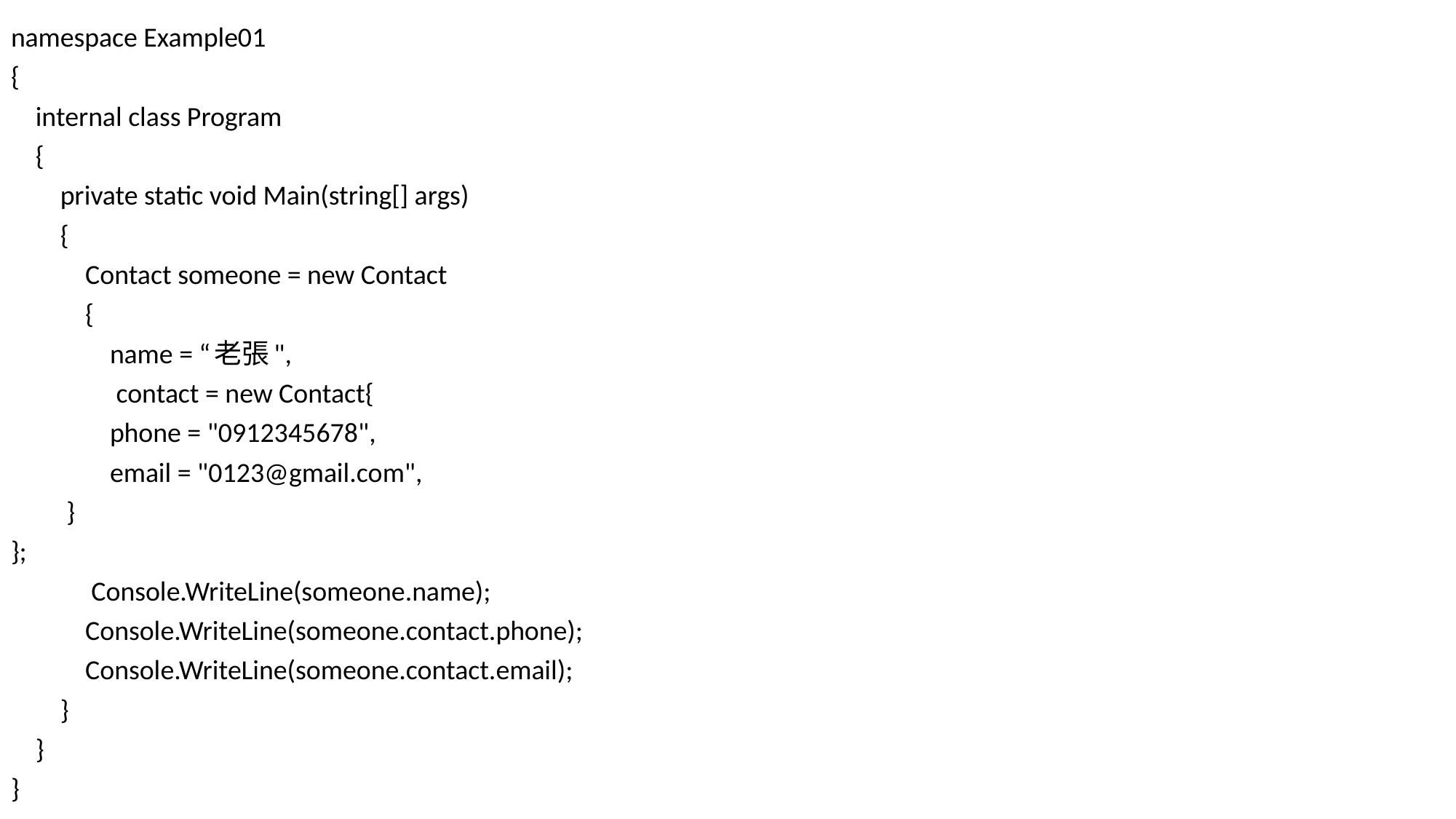

namespace Example01
{
    internal class Program
    {
        private static void Main(string[] args)
        {
            Contact someone = new Contact
            {
                name = “老張",
                 contact = new Contact{
                phone = "0912345678",
                email = "0123@gmail.com",
         }
};
             Console.WriteLine(someone.name);
            Console.WriteLine(someone.contact.phone);
            Console.WriteLine(someone.contact.email);
        }
    }
}